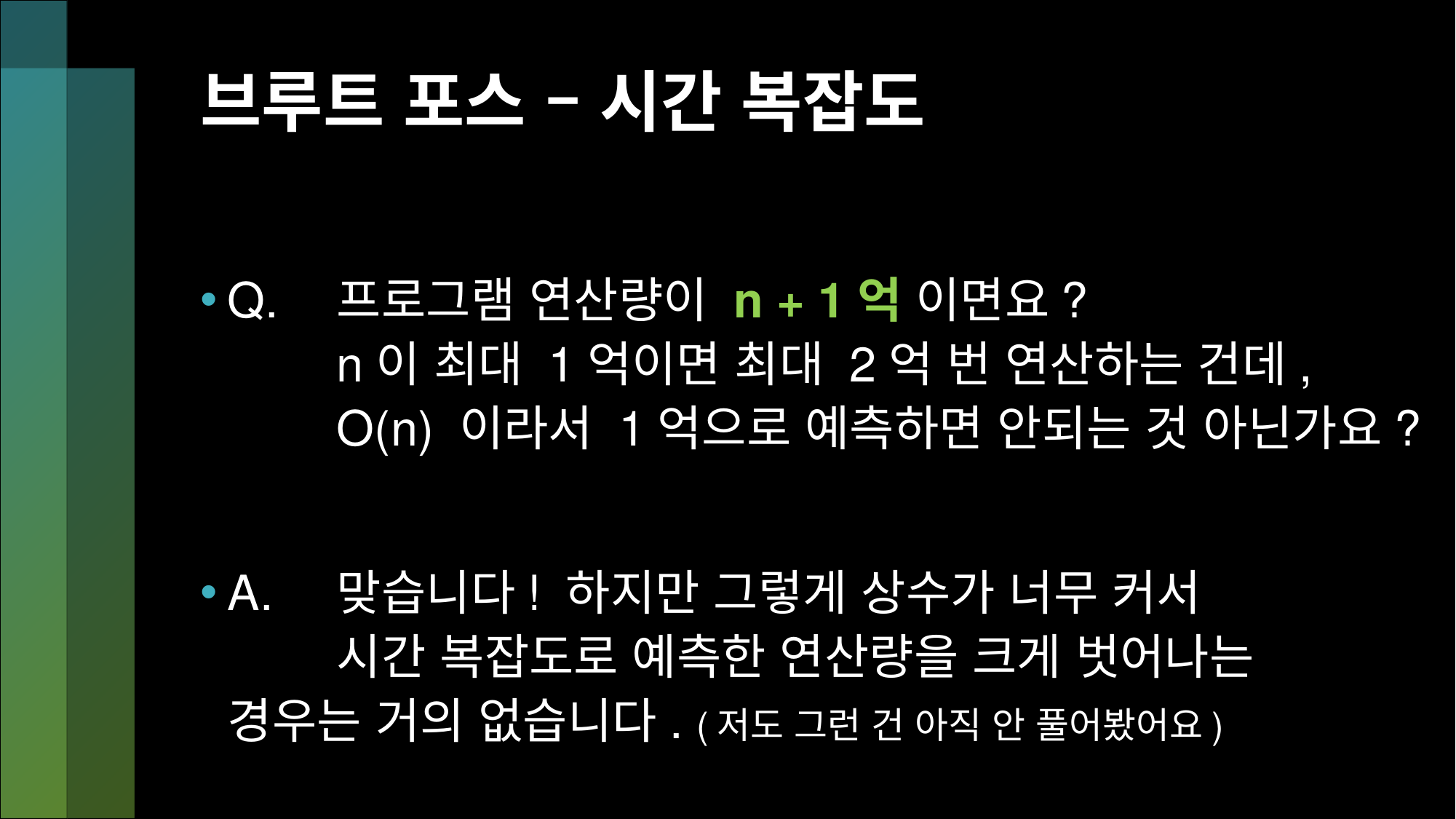

# 브루트 포스 – 시간 복잡도
Q. 	프로그램 연산량이 n + 1억 이면요?
	n이 최대 1억이면 최대 2억 번 연산하는 건데,
	O(n) 이라서 1억으로 예측하면 안되는 것 아닌가요?

A.	맞습니다! 하지만 그렇게 상수가 너무 커서
	시간 복잡도로 예측한 연산량을 크게 벗어나는 	경우는 거의 없습니다. (저도 그런 건 아직 안 풀어봤어요)